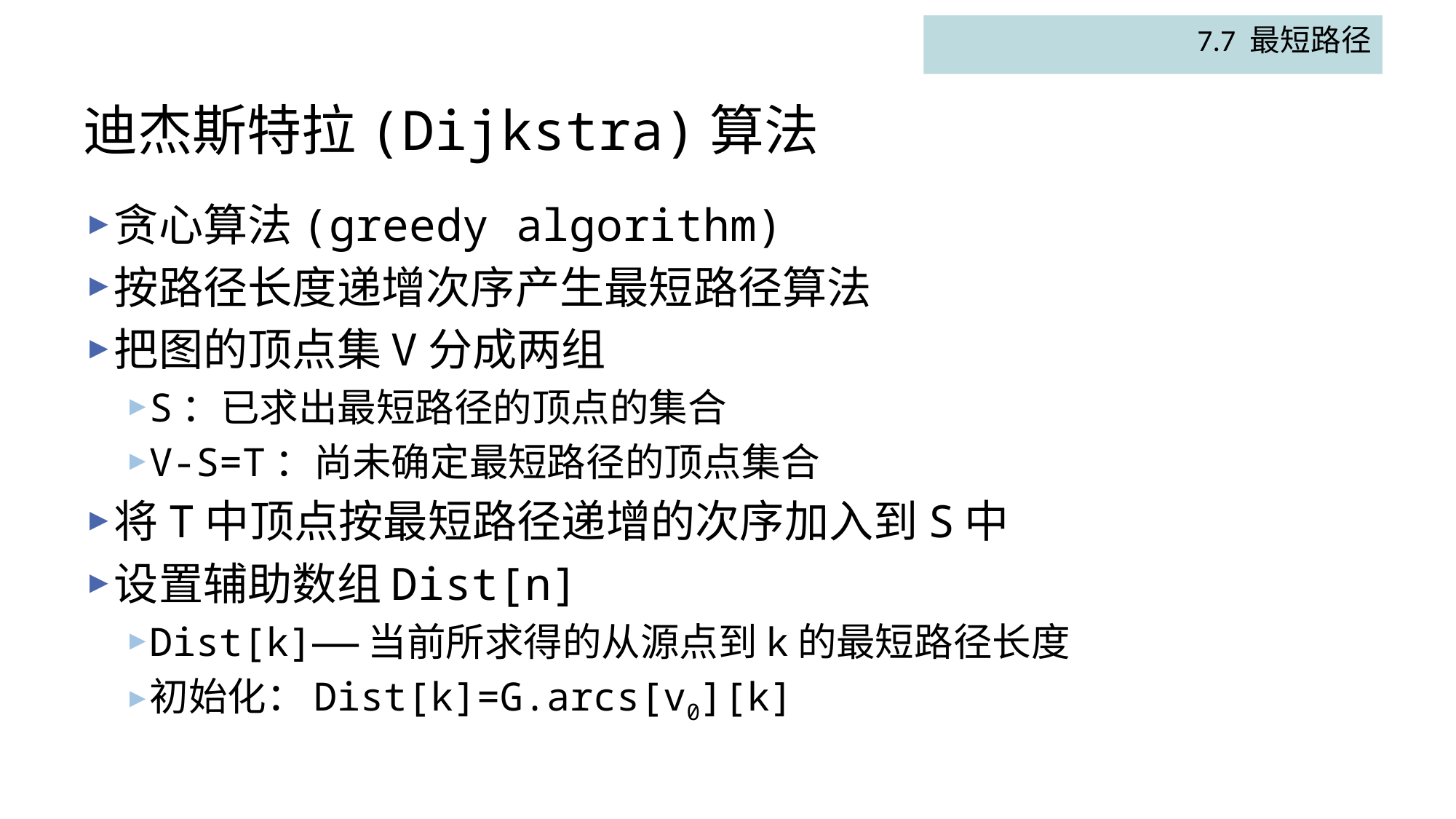

7.7 最短路径
# 迪杰斯特拉(Dijkstra)算法
贪心算法(greedy algorithm)
按路径长度递增次序产生最短路径算法
把图的顶点集V分成两组
S：已求出最短路径的顶点的集合
V-S=T：尚未确定最短路径的顶点集合
将T中顶点按最短路径递增的次序加入到S中
设置辅助数组Dist[n]
Dist[k]——当前所求得的从源点到k的最短路径长度
初始化：Dist[k]=G.arcs[v0][k]